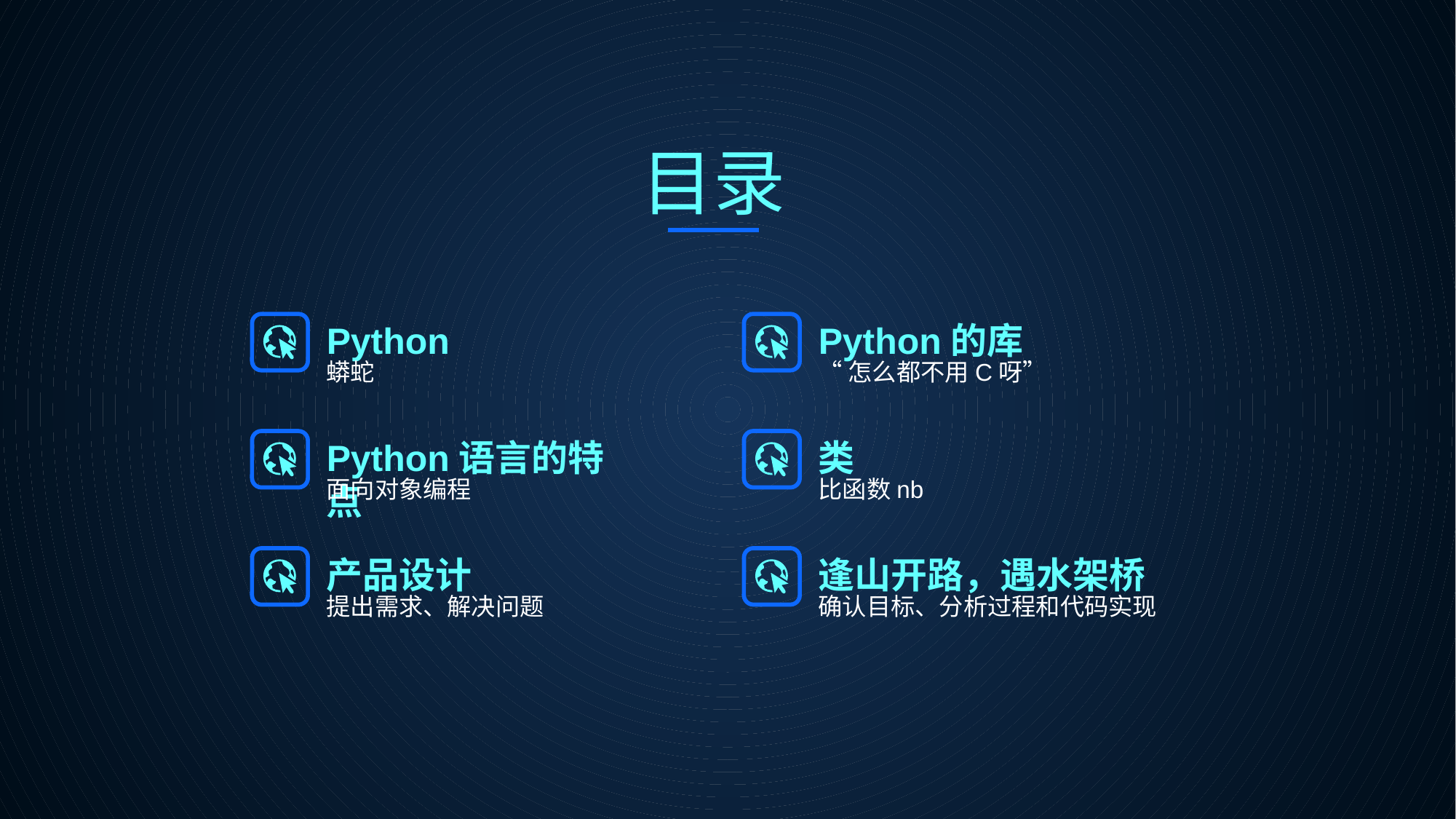

目录
Python
蟒蛇

Python的库
“怎么都不用C呀”

类
比函数nb

Python语言的特点
面向对象编程

逢山开路，遇水架桥
确认目标、分析过程和代码实现

产品设计
提出需求、解决问题